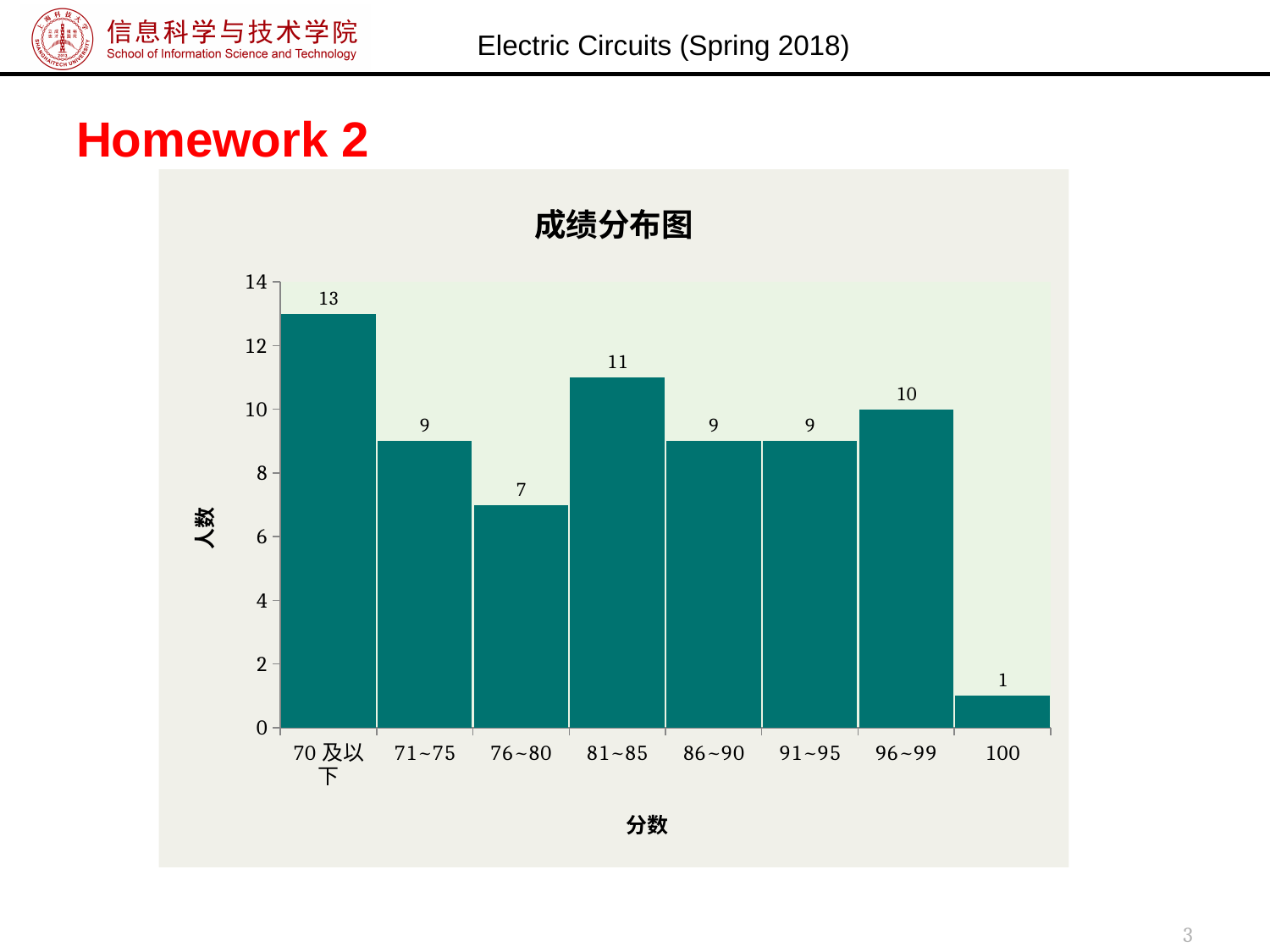

# Homework 2

### Chart: 成绩分布图

| Category |  |
|---|---|
| 70及以下 | 13.0 |
| 71~75 | 9.0 |
| 76~80 | 7.0 |
| 81~85 | 11.0 |
| 86~90 | 9.0 |
| 91~95 | 9.0 |
| 96~99 | 10.0 |
| 100 | 1.0 |
3